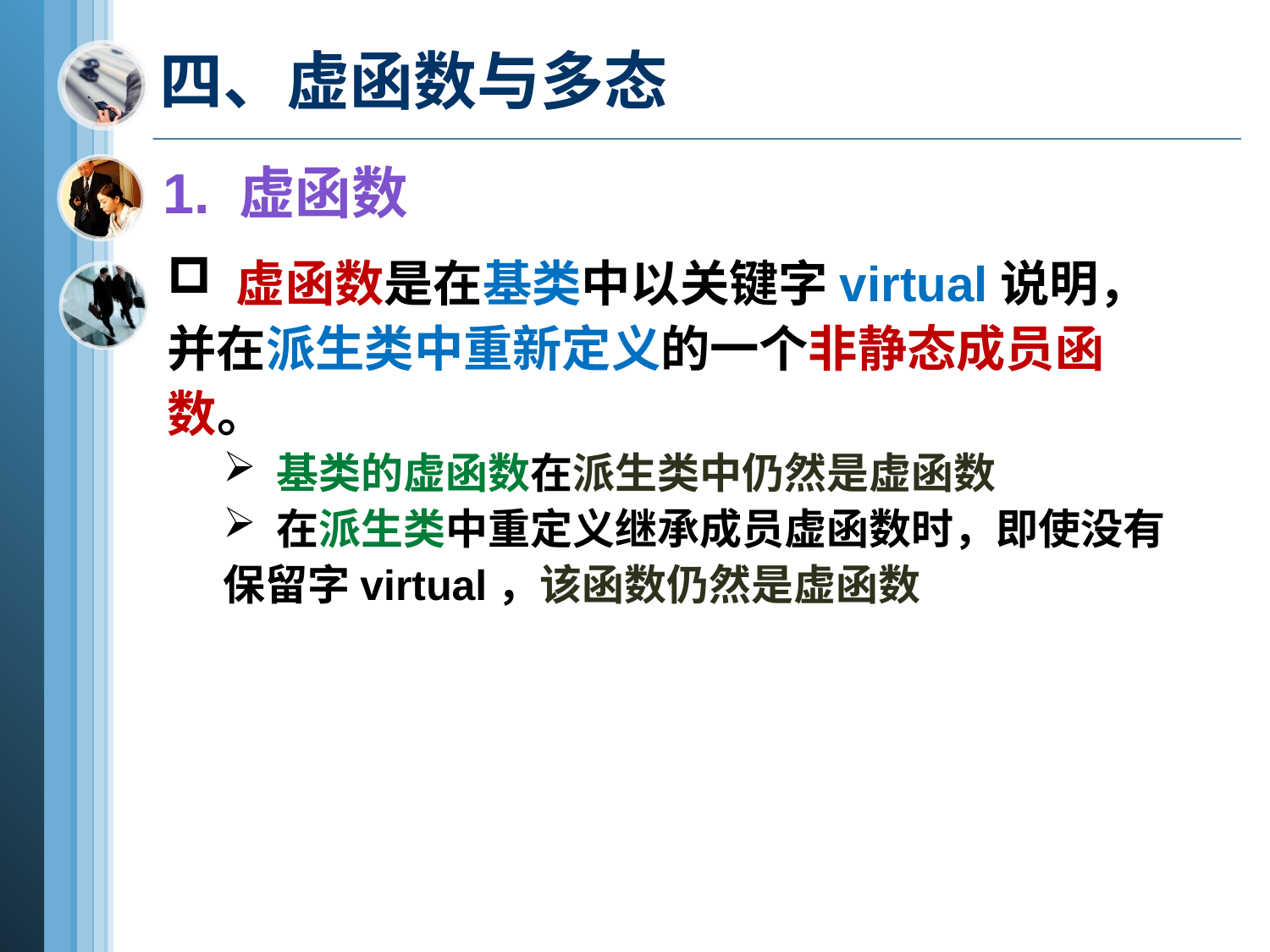

# 四、虚函数与多态
1. 虚函数

 虚函数是在基类中以关键字virtual说明，并在派生类中重新定义的一个非静态成员函数。
 基类的虚函数在派生类中仍然是虚函数
 在派生类中重定义继承成员虚函数时，即使没有保留字virtual，该函数仍然是虚函数